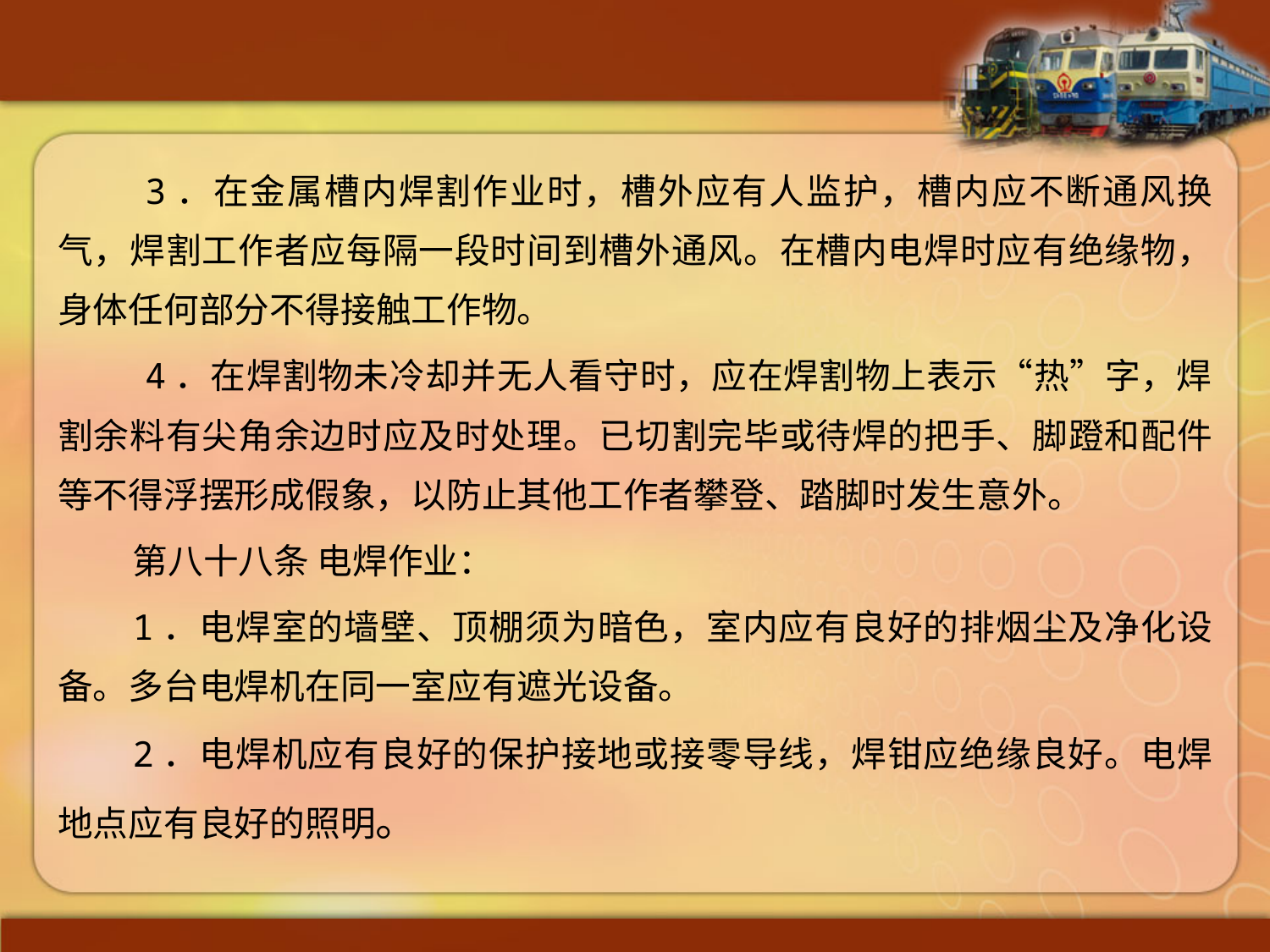

#
3．在金属槽内焊割作业时，槽外应有人监护，槽内应不断通风换气，焊割工作者应每隔一段时间到槽外通风。在槽内电焊时应有绝缘物，身体任何部分不得接触工作物。
4．在焊割物未冷却并无人看守时，应在焊割物上表示“热”字，焊割余料有尖角余边时应及时处理。已切割完毕或待焊的把手、脚蹬和配件等不得浮摆形成假象，以防止其他工作者攀登、踏脚时发生意外。
第八十八条 电焊作业：
1．电焊室的墙壁、顶棚须为暗色，室内应有良好的排烟尘及净化设备。多台电焊机在同一室应有遮光设备。
2．电焊机应有良好的保护接地或接零导线，焊钳应绝缘良好。电焊地点应有良好的照明。